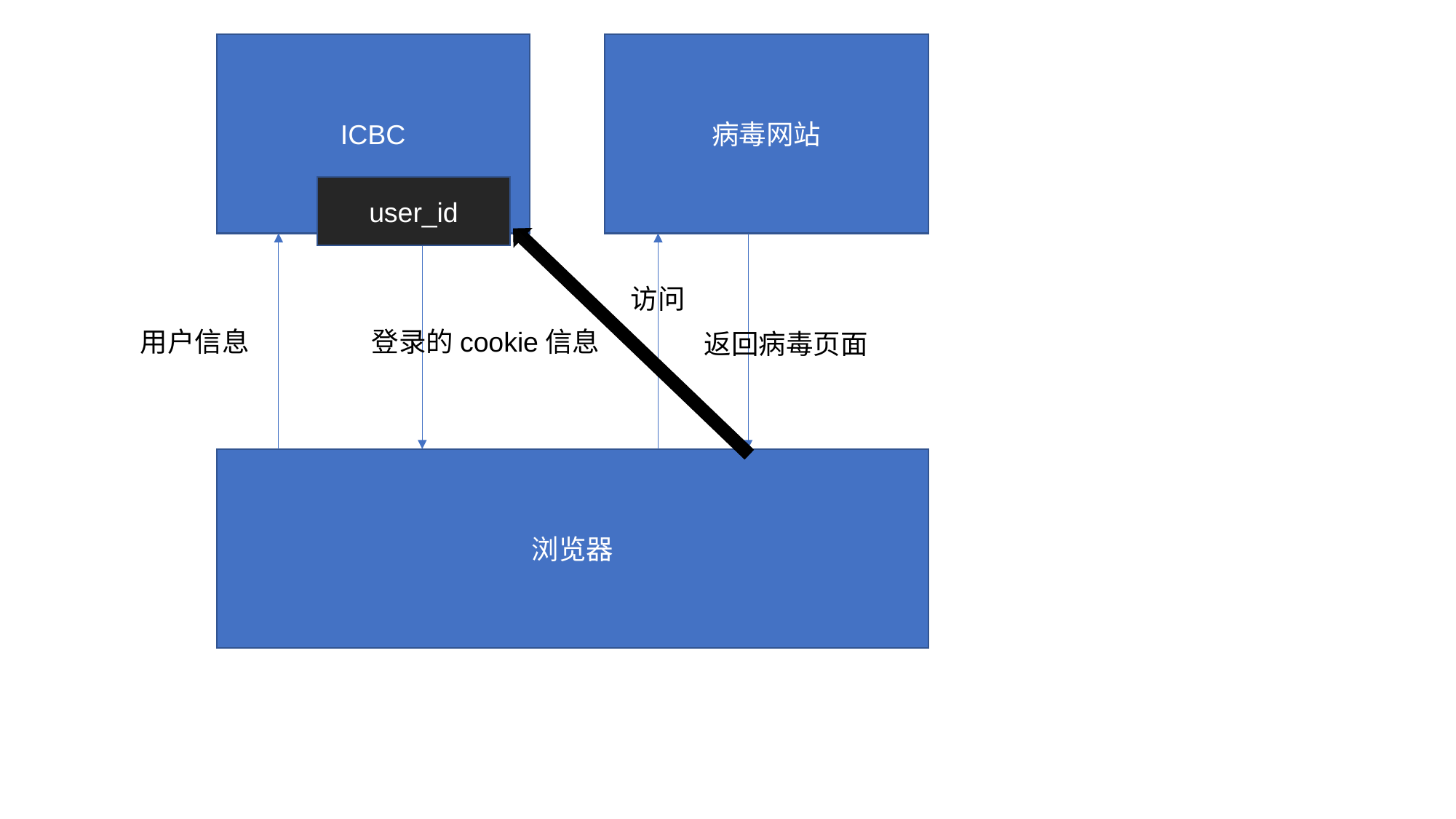

ICBC
病毒网站
user_id

访问
用户信息
登录的cookie信息
返回病毒页面
浏览器